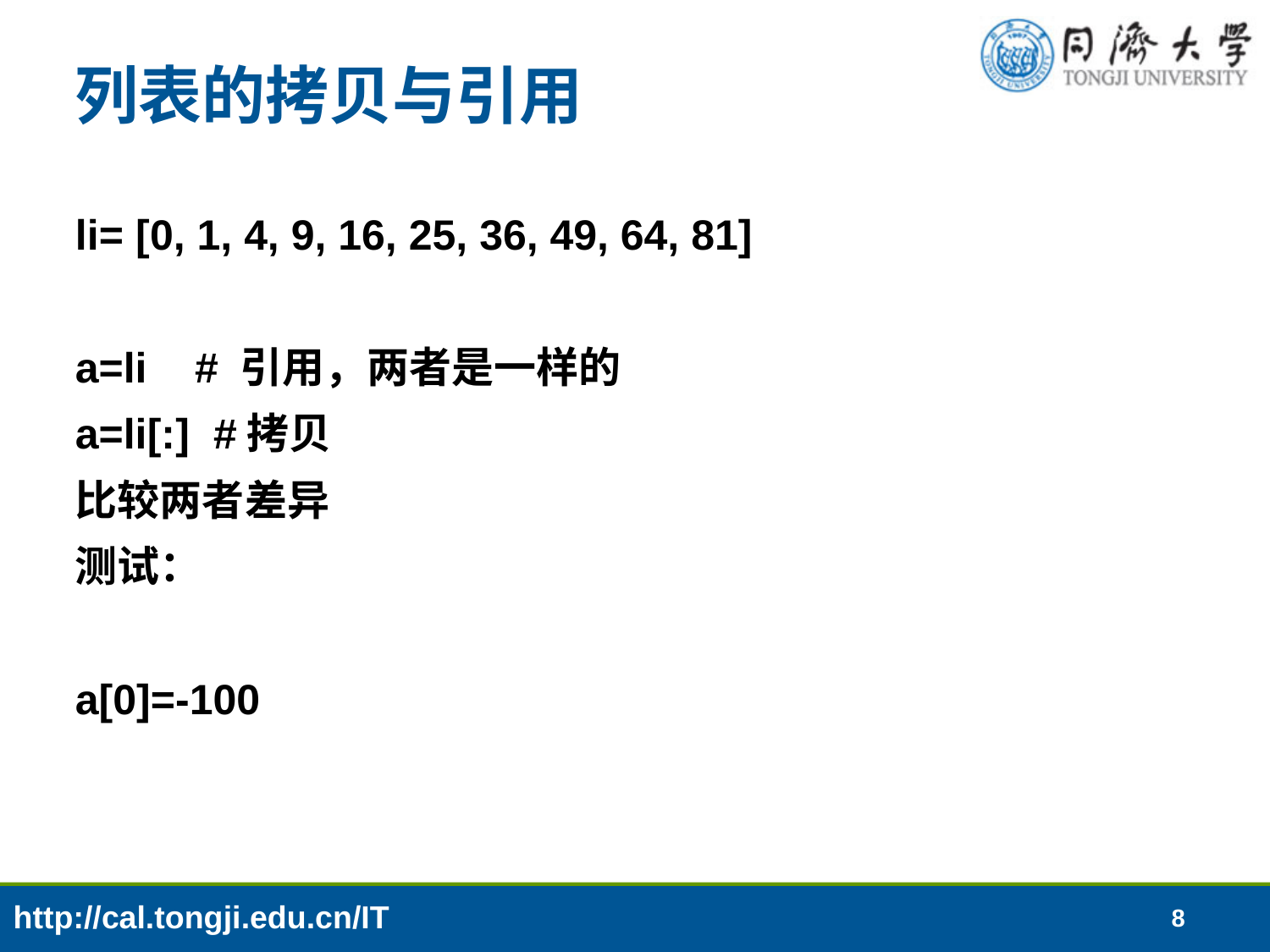

# 列表的拷贝与引用
li= [0, 1, 4, 9, 16, 25, 36, 49, 64, 81]

a=li    # 引用，两者是一样的
a=li[:]  #拷贝
比较两者差异
测试：

a[0]=-100